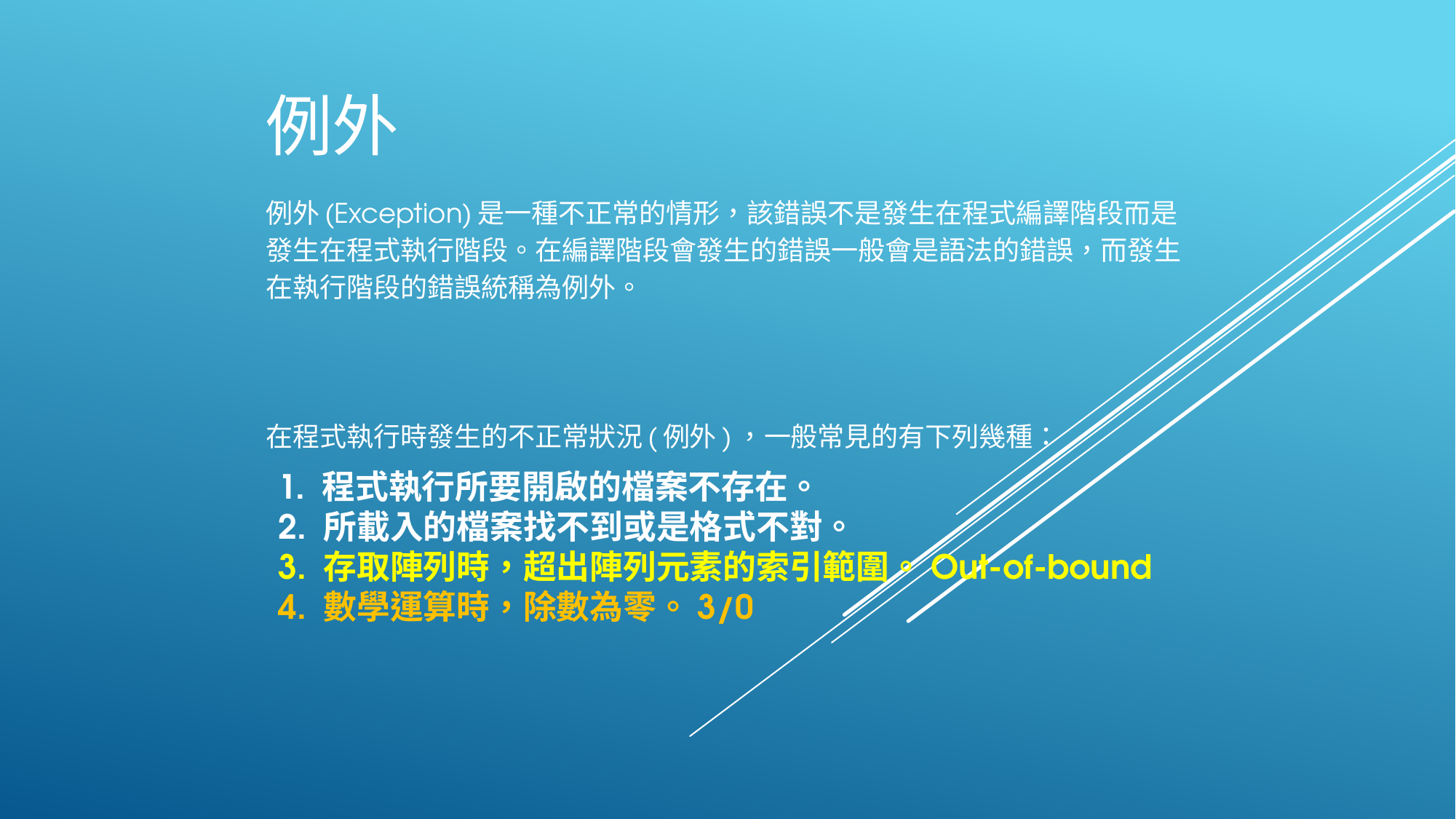

# 例外
例外(Exception)是一種不正常的情形，該錯誤不是發生在程式編譯階段而是發生在程式執行階段。在編譯階段會發生的錯誤一般會是語法的錯誤，而發生在執行階段的錯誤統稱為例外。

在程式執行時發生的不正常狀況(例外)，一般常見的有下列幾種：
1. 程式執行所要開啟的檔案不存在。
2. 所載入的檔案找不到或是格式不對。
3. 存取陣列時，超出陣列元素的索引範圍。Out-of-bound
4. 數學運算時，除數為零。3/0